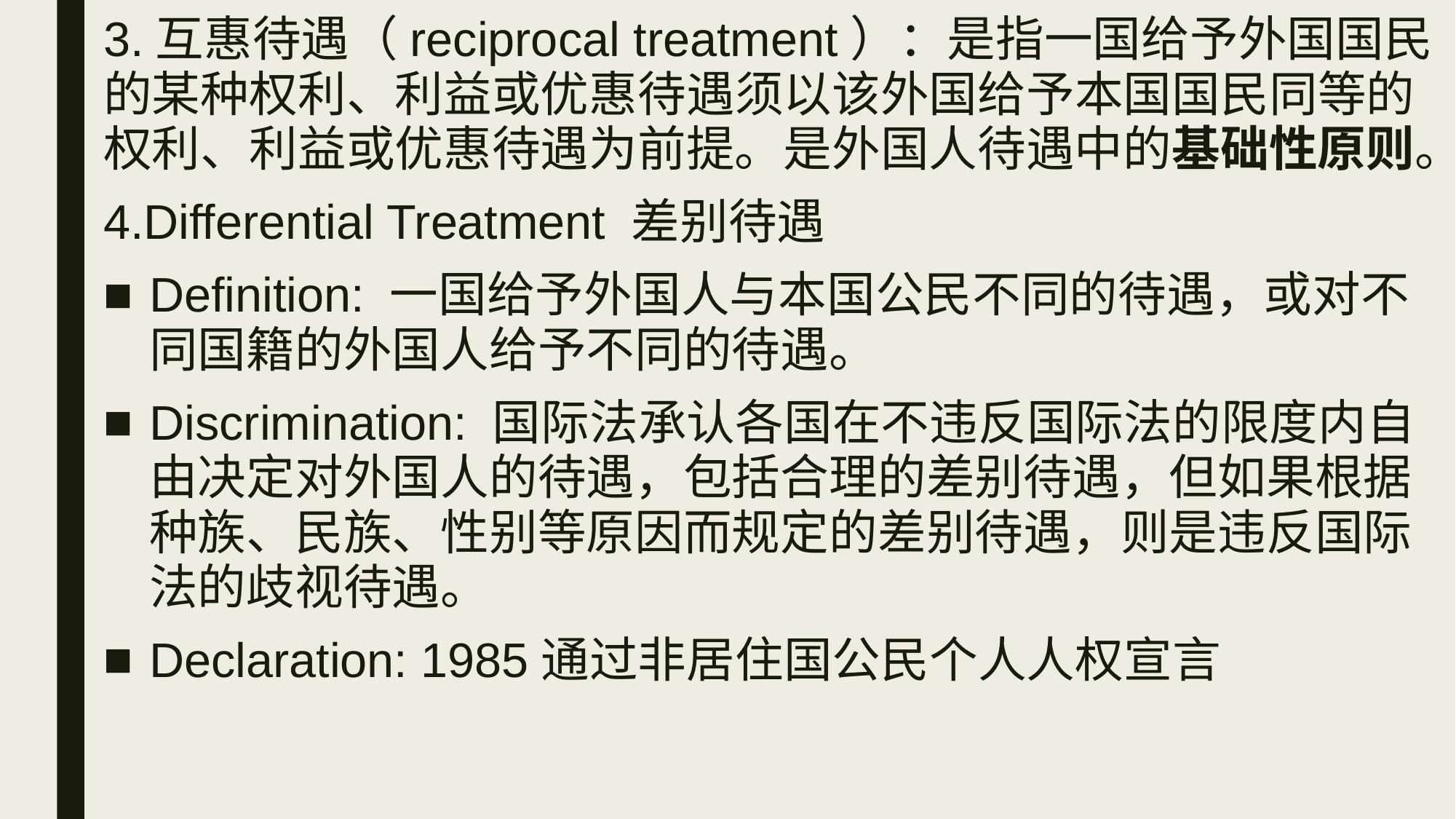

3.互惠待遇（reciprocal treatment）：是指一国给予外国国民的某种权利、利益或优惠待遇须以该外国给予本国国民同等的权利、利益或优惠待遇为前提。是外国人待遇中的基础性原则。
4.Differential Treatment 差别待遇
Definition: 一国给予外国人与本国公民不同的待遇，或对不同国籍的外国人给予不同的待遇。
Discrimination: 国际法承认各国在不违反国际法的限度内自由决定对外国人的待遇，包括合理的差别待遇，但如果根据种族、民族、性别等原因而规定的差别待遇，则是违反国际法的歧视待遇。
Declaration: 1985通过非居住国公民个人人权宣言